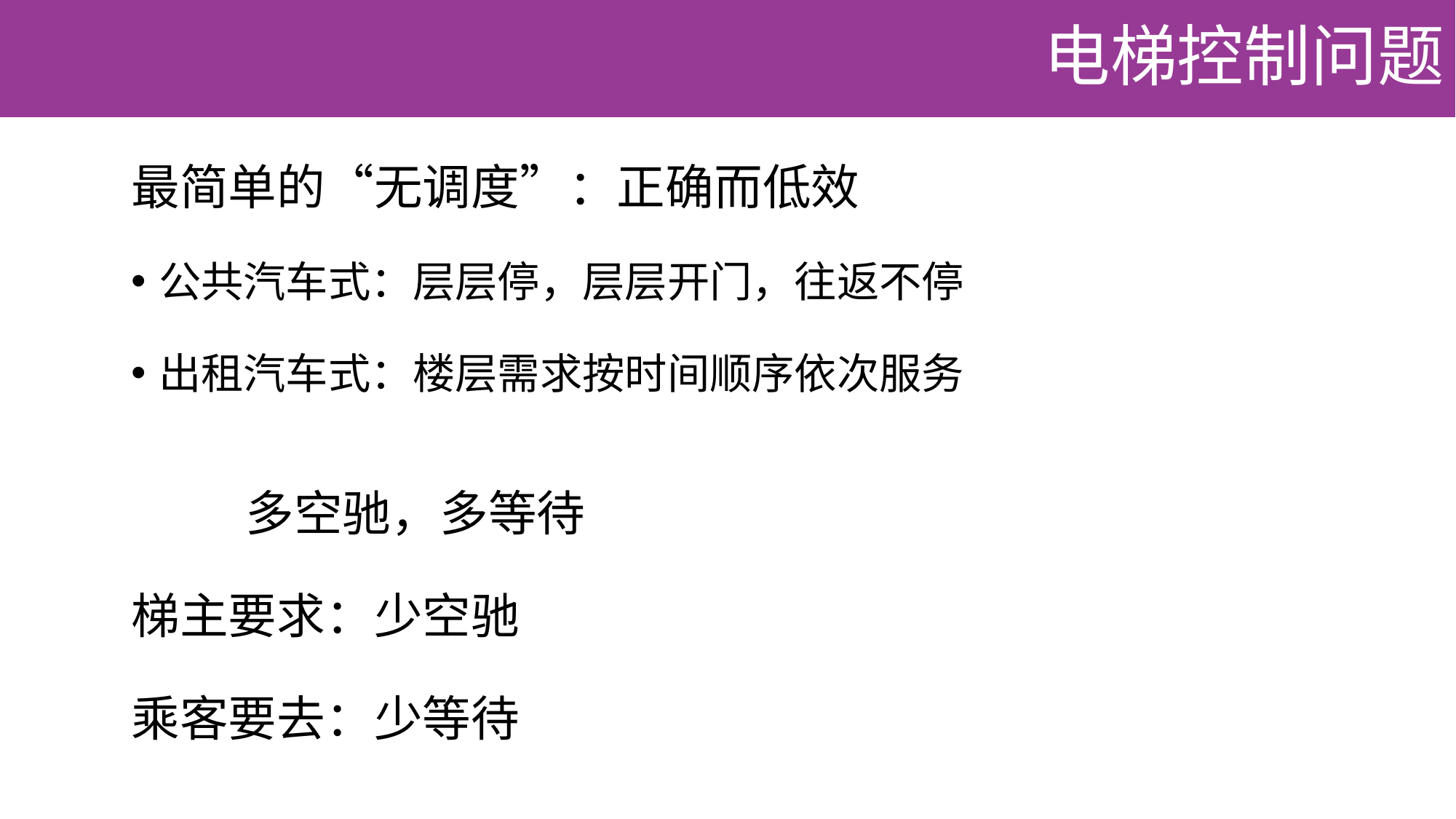

电梯控制问题
最简单的“无调度”：正确而低效
公共汽车式：层层停，层层开门，往返不停
出租汽车式：楼层需求按时间顺序依次服务
           多空驰，多等待
梯主要求：少空驰
乘客要去：少等待